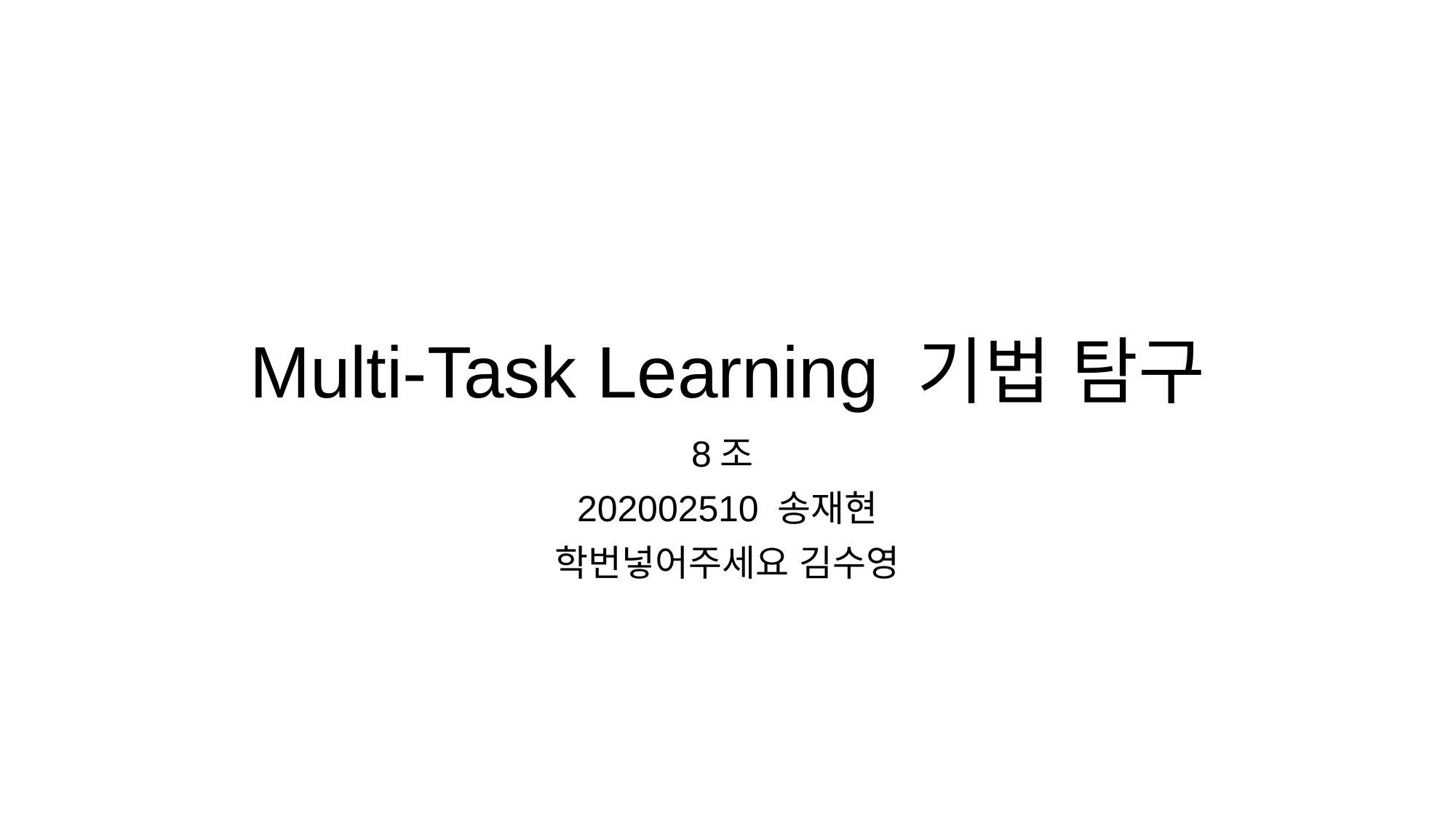

# Multi-Task Learning 기법 탐구
8조
202002510 송재현
학번넣어주세요 김수영